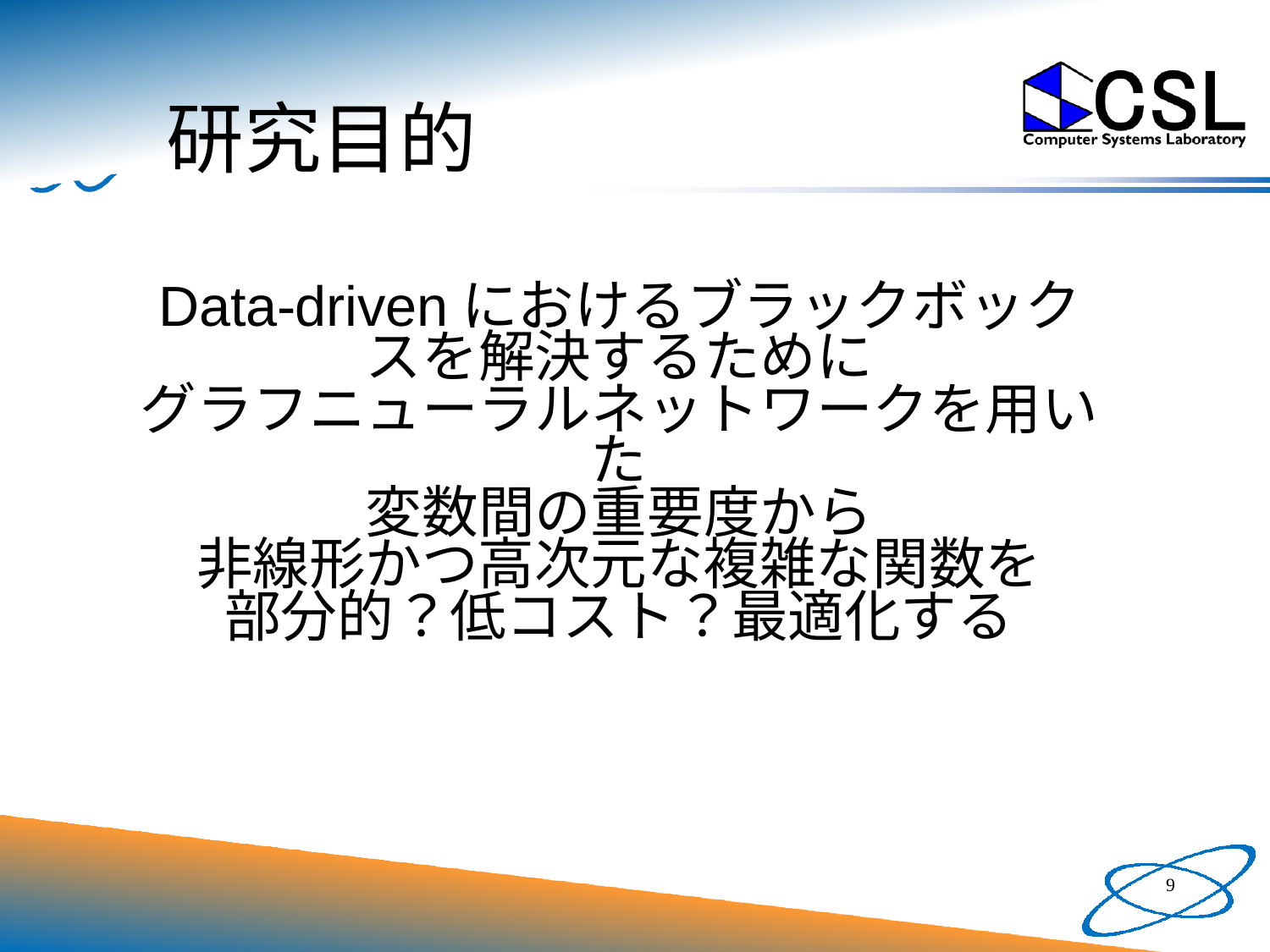

# 研究目的
Data-drivenにおけるブラックボックスを解決するために
グラフニューラルネットワークを用いた
変数間の重要度から
非線形かつ高次元な複雑な関数を
部分的？低コスト？最適化する
9